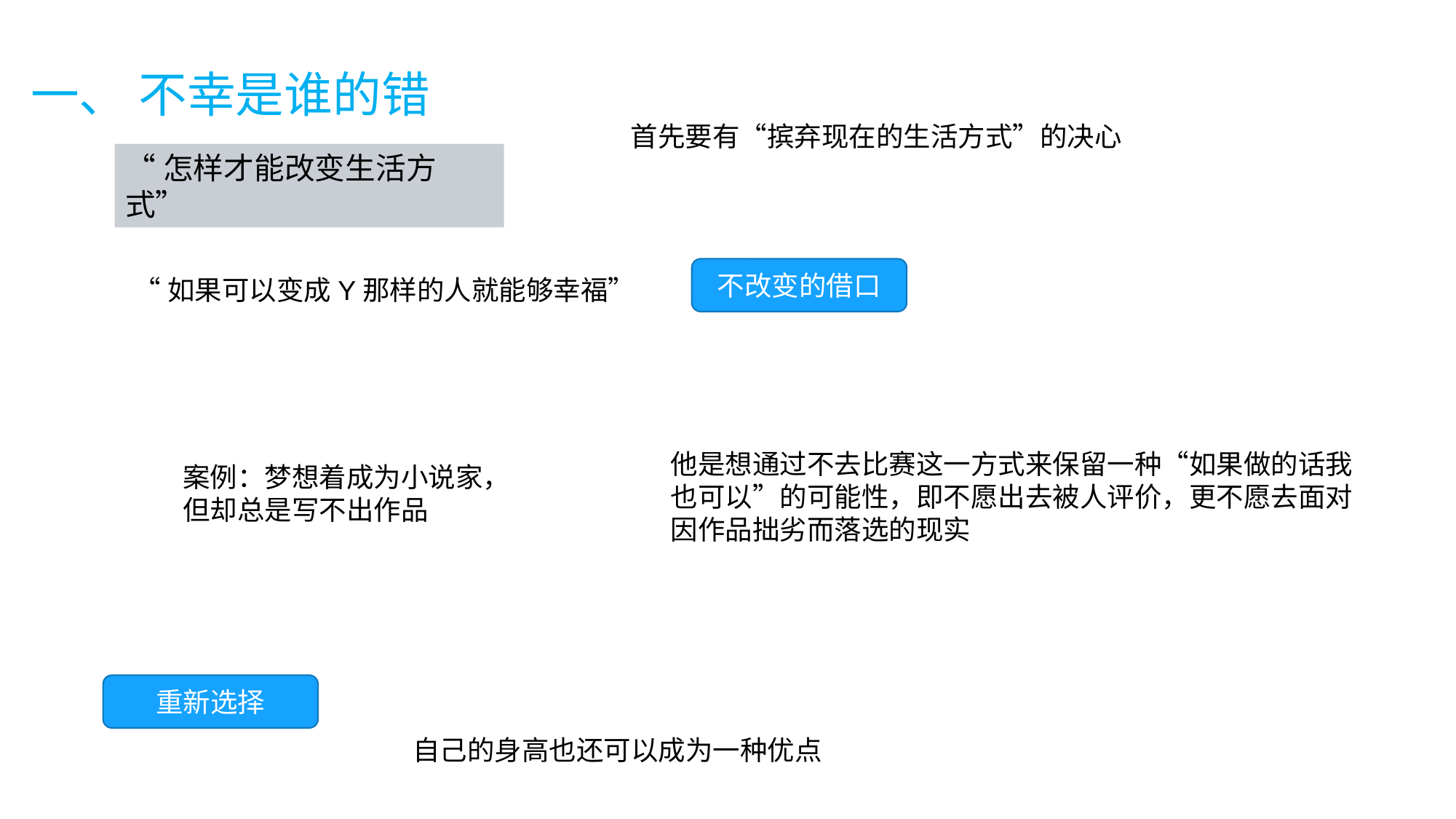

一、 不幸是谁的错
首先要有“摈弃现在的生活方式”的决心
“怎样才能改变生活方式”
不改变的借口
“如果可以变成Y那样的人就能够幸福”
他是想通过不去比赛这一方式来保留一种“如果做的话我也可以”的可能性，即不愿出去被人评价，更不愿去面对因作品拙劣而落选的现实
案例：梦想着成为小说家，但却总是写不出作品
重新选择
自己的身高也还可以成为一种优点